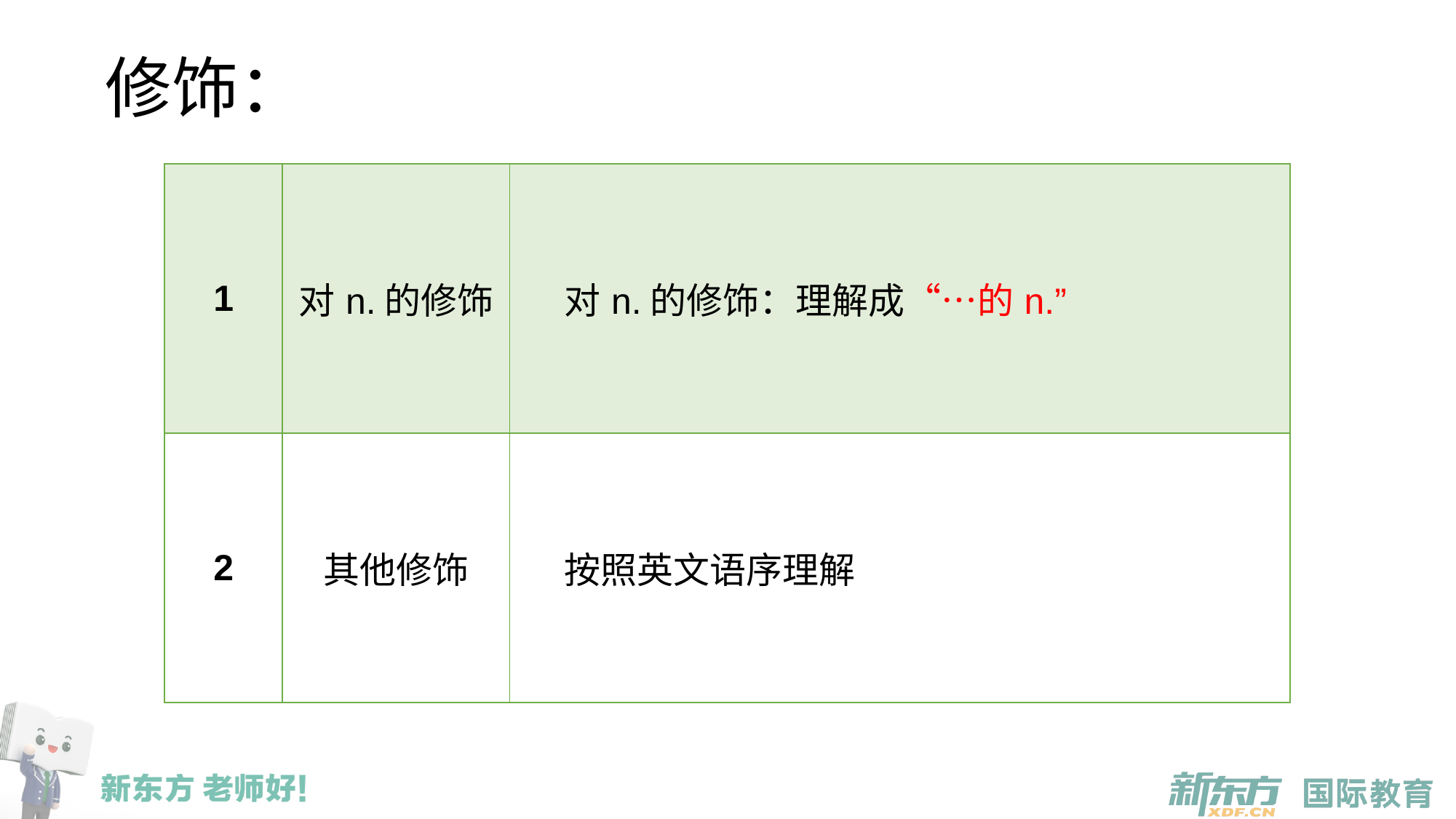

# 修饰：
| 1 | 对n.的修饰 | 对n.的修饰：理解成“…的n.” |
| --- | --- | --- |
| 2 | 其他修饰 | 按照英文语序理解 |